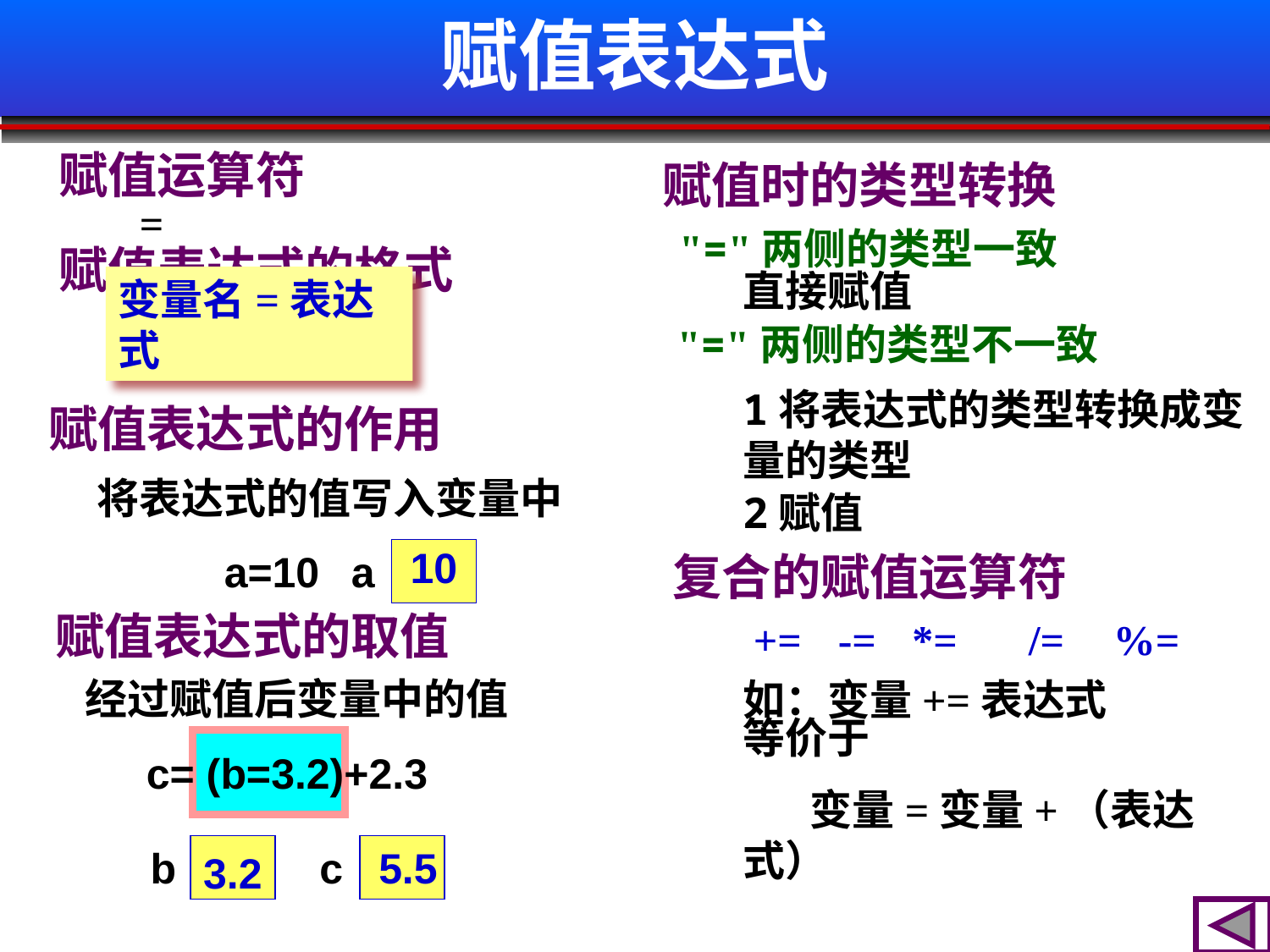

# 赋值表达式

 赋值运算符
 赋值时的类型转换
=
 "="两侧的类型一致
 赋值表达式的格式
直接赋值
 "="两侧的类型不一致
变量名=表达式
1将表达式的类型转换成变量的类型
 赋值表达式的作用
将表达式的值写入变量中
2赋值
   例如：
a=10
a

 复合的赋值运算符
10
 赋值表达式的取值
+=
-=
*=
/=
%=
 经过赋值后变量中的值
如：变量+=表达式

  c= (b=3.2)+2.3
等价于
      变量=变量+（表达式）
b

c

5.5
3.2